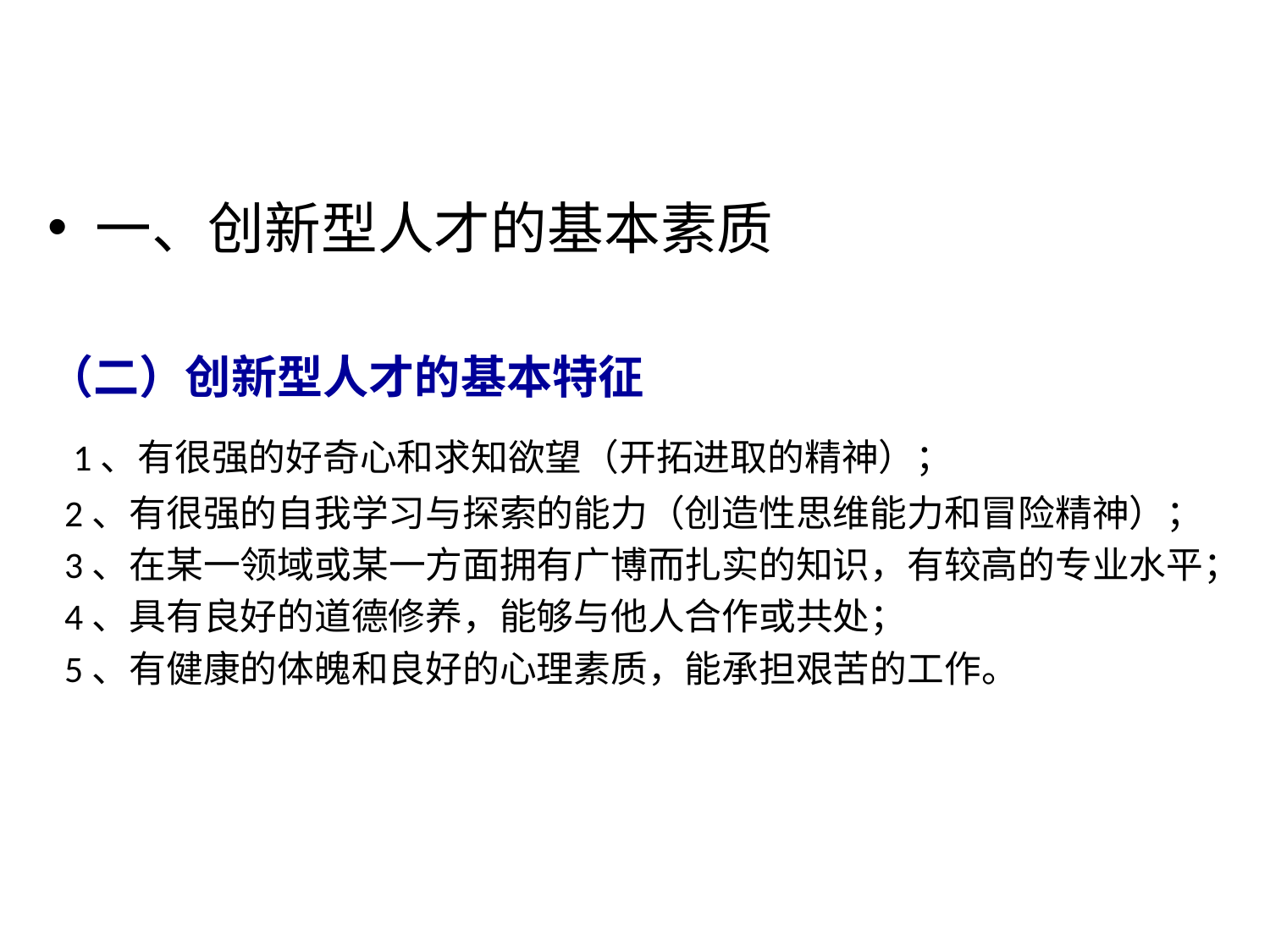

一、创新型人才的基本素质

（二）创新型人才的基本特征
  1、有很强的好奇心和求知欲望（开拓进取的精神）；
  2、有很强的自我学习与探索的能力（创造性思维能力和冒险精神）；
  3、在某一领域或某一方面拥有广博而扎实的知识，有较高的专业水平；
  4、具有良好的道德修养，能够与他人合作或共处；
  5、有健康的体魄和良好的心理素质，能承担艰苦的工作。